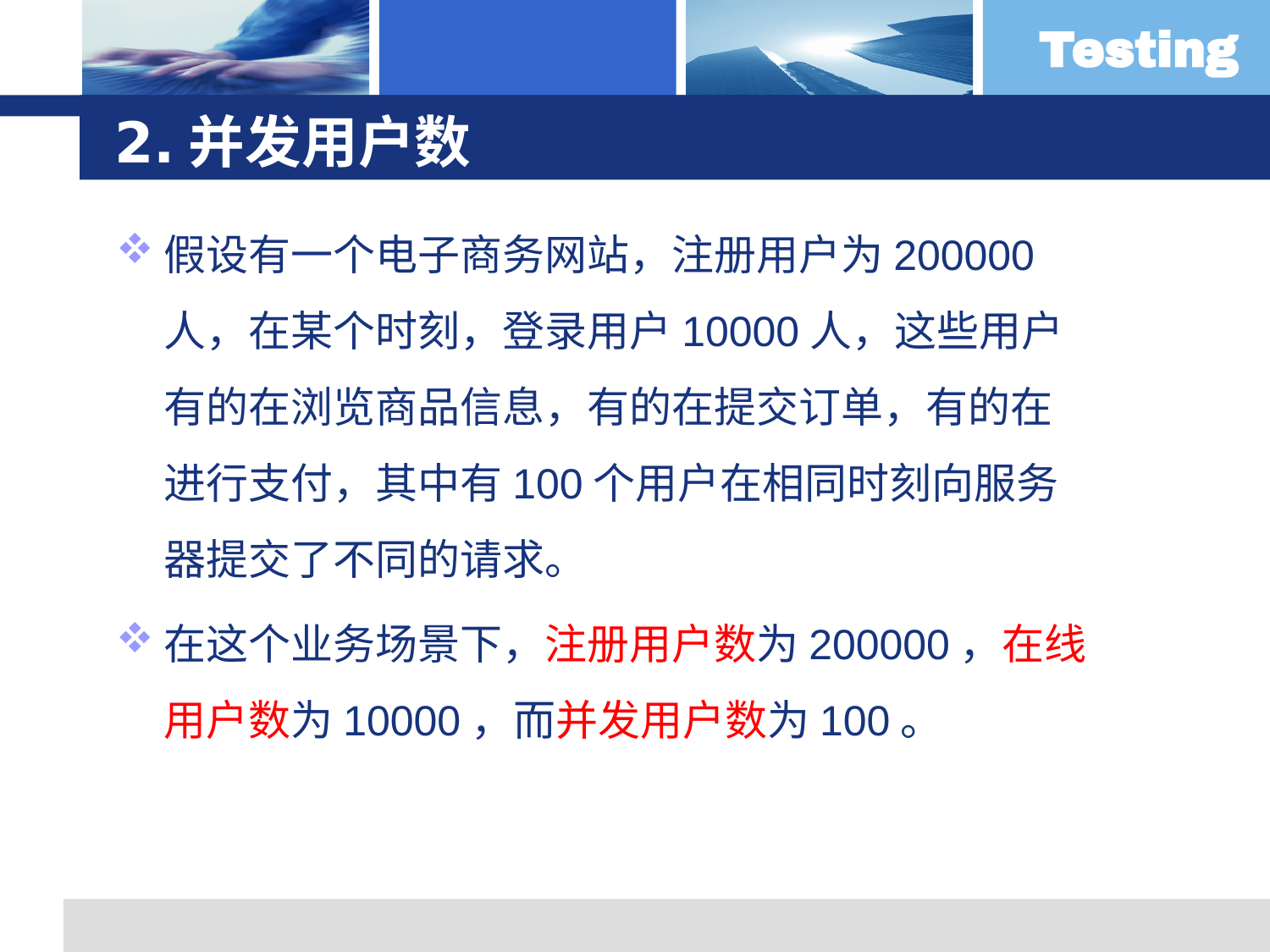

# 2.并发用户数
假设有一个电子商务网站，注册用户为200000人，在某个时刻，登录用户10000人，这些用户有的在浏览商品信息，有的在提交订单，有的在进行支付，其中有100个用户在相同时刻向服务器提交了不同的请求。
在这个业务场景下，注册用户数为200000，在线用户数为10000，而并发用户数为100。